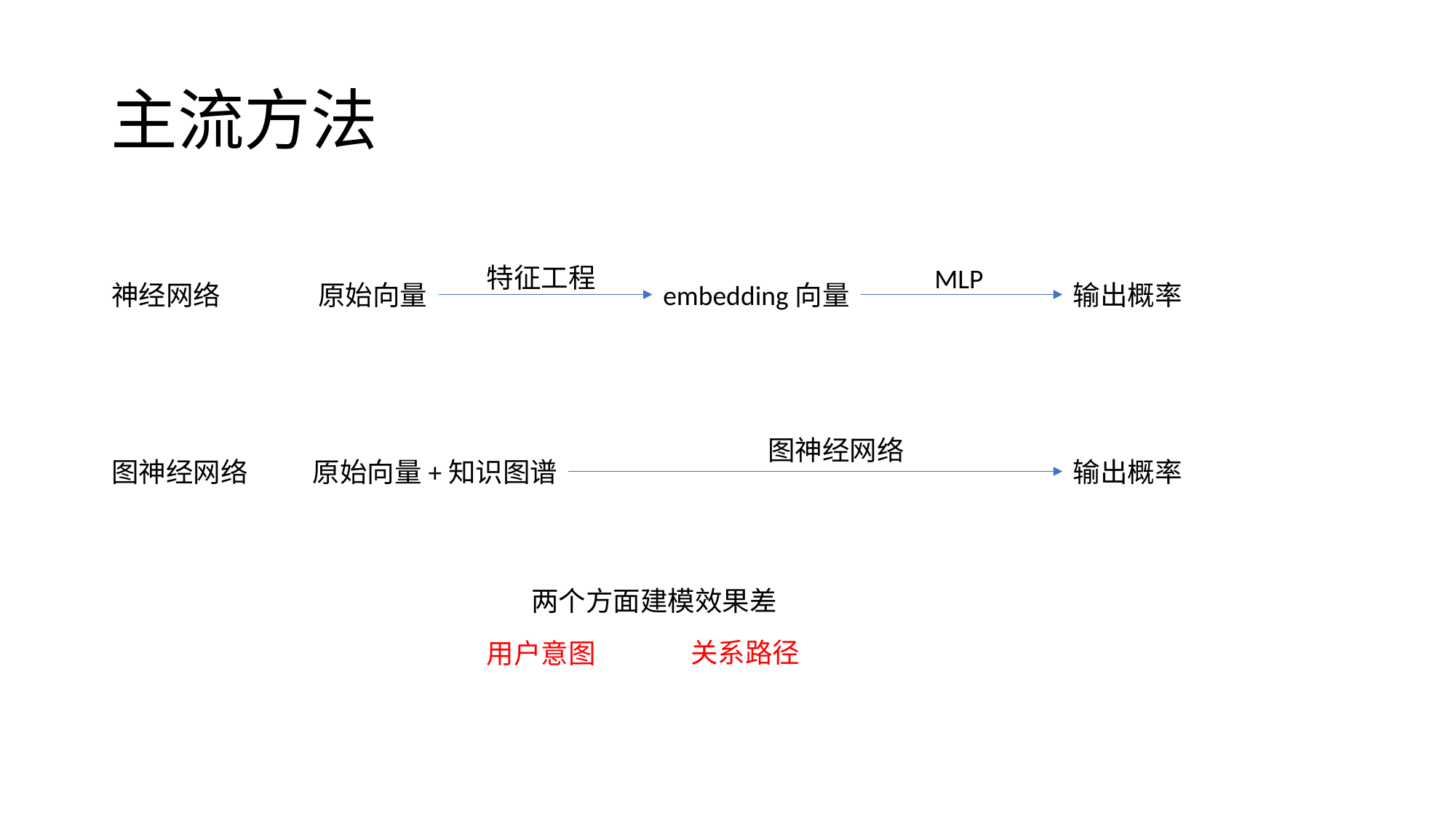

# 主流方法
特征工程
MLP
神经网络
原始向量
embedding向量
输出概率
图神经网络
图神经网络
原始向量+知识图谱
输出概率
两个方面建模效果差
关系路径
用户意图